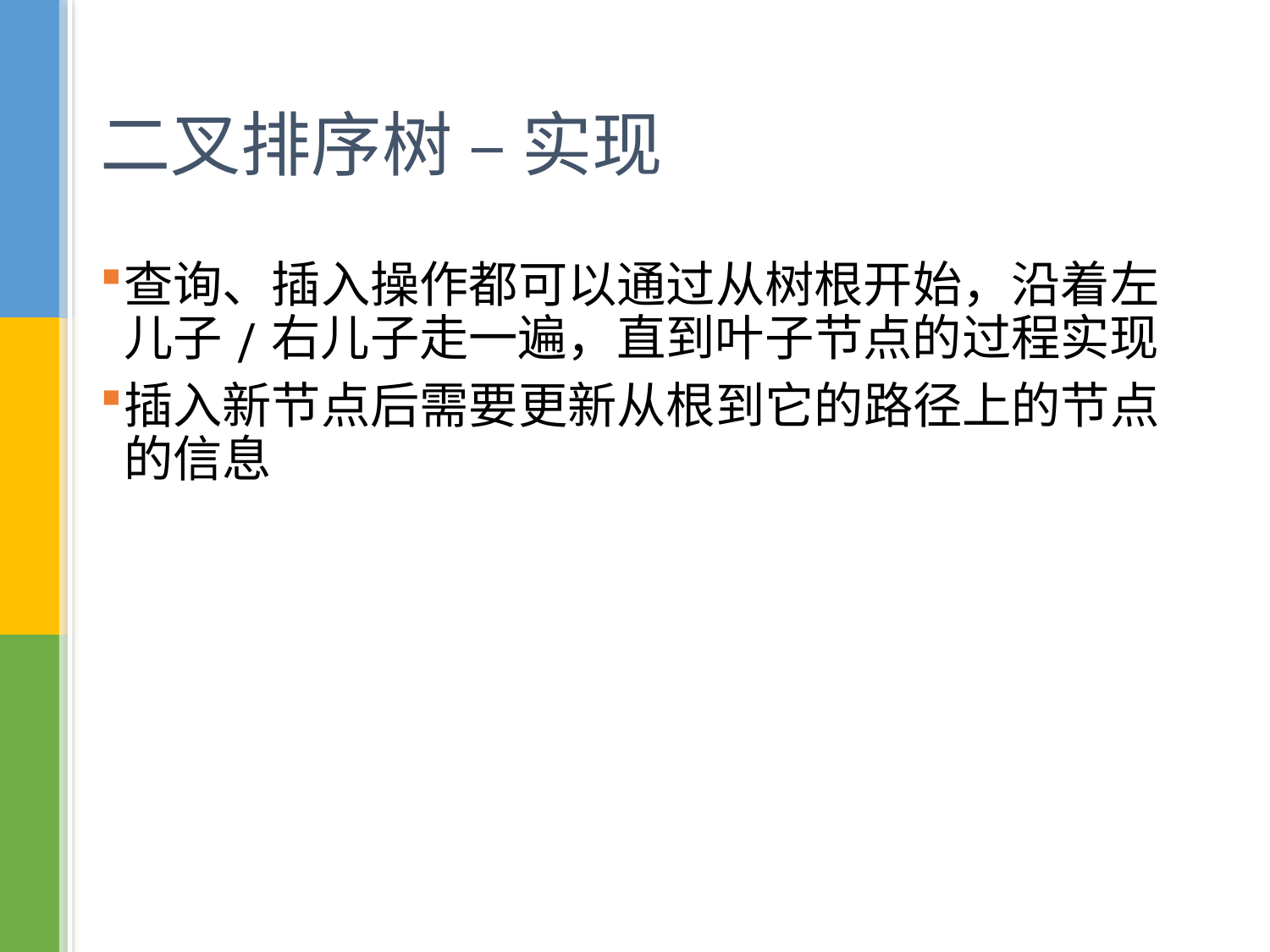

# 二叉排序树 – 实现
查询、插入操作都可以通过从树根开始，沿着左儿子/右儿子走一遍，直到叶子节点的过程实现
插入新节点后需要更新从根到它的路径上的节点的信息